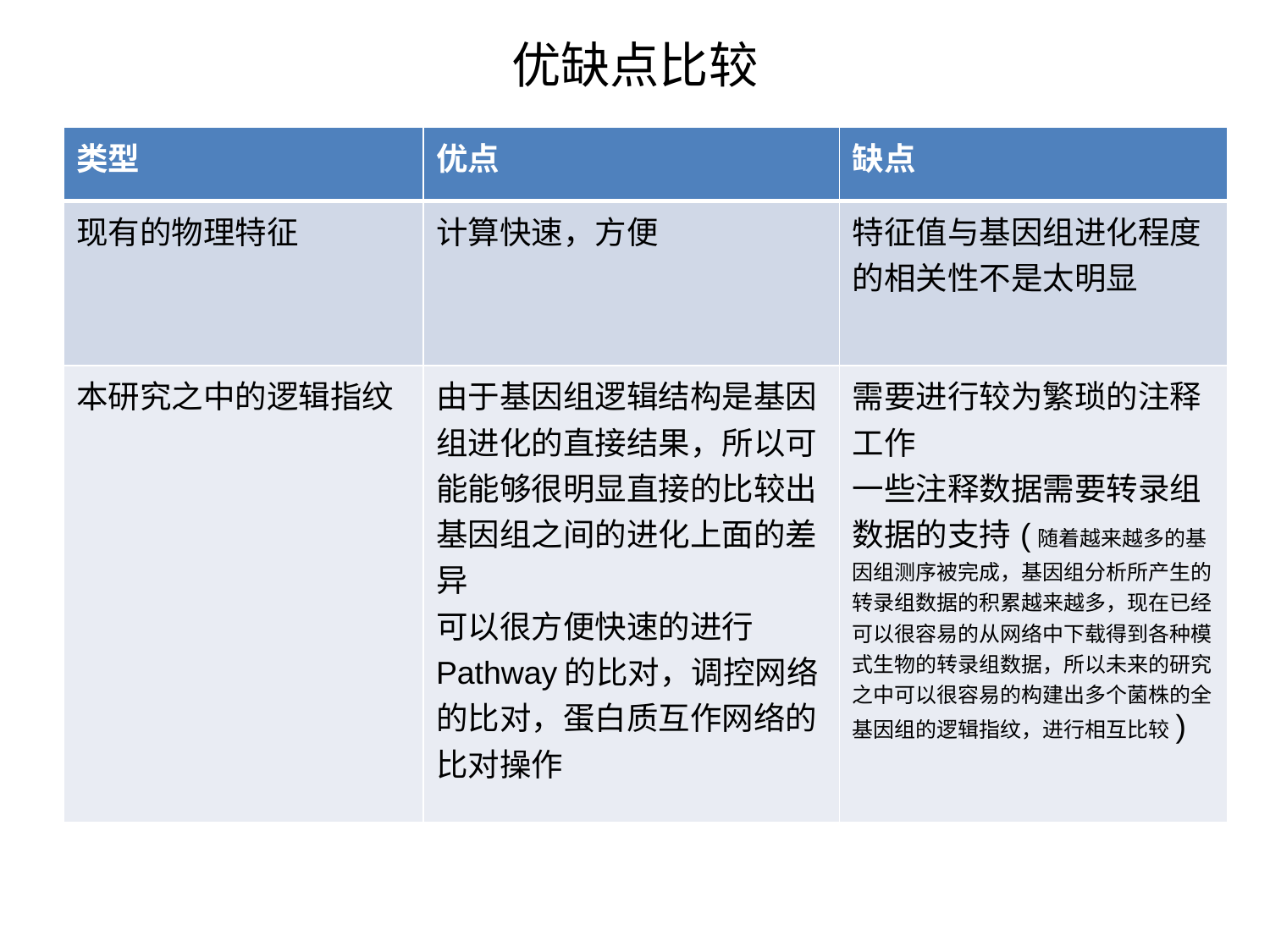

# 优缺点比较
| 类型 | 优点 | 缺点 |
| --- | --- | --- |
| 现有的物理特征 | 计算快速，方便 | 特征值与基因组进化程度的相关性不是太明显 |
| 本研究之中的逻辑指纹 | 由于基因组逻辑结构是基因组进化的直接结果，所以可能能够很明显直接的比较出基因组之间的进化上面的差异 可以很方便快速的进行Pathway的比对，调控网络的比对，蛋白质互作网络的比对操作 | 需要进行较为繁琐的注释工作 一些注释数据需要转录组数据的支持(随着越来越多的基因组测序被完成，基因组分析所产生的转录组数据的积累越来越多，现在已经可以很容易的从网络中下载得到各种模式生物的转录组数据，所以未来的研究之中可以很容易的构建出多个菌株的全基因组的逻辑指纹，进行相互比较) |